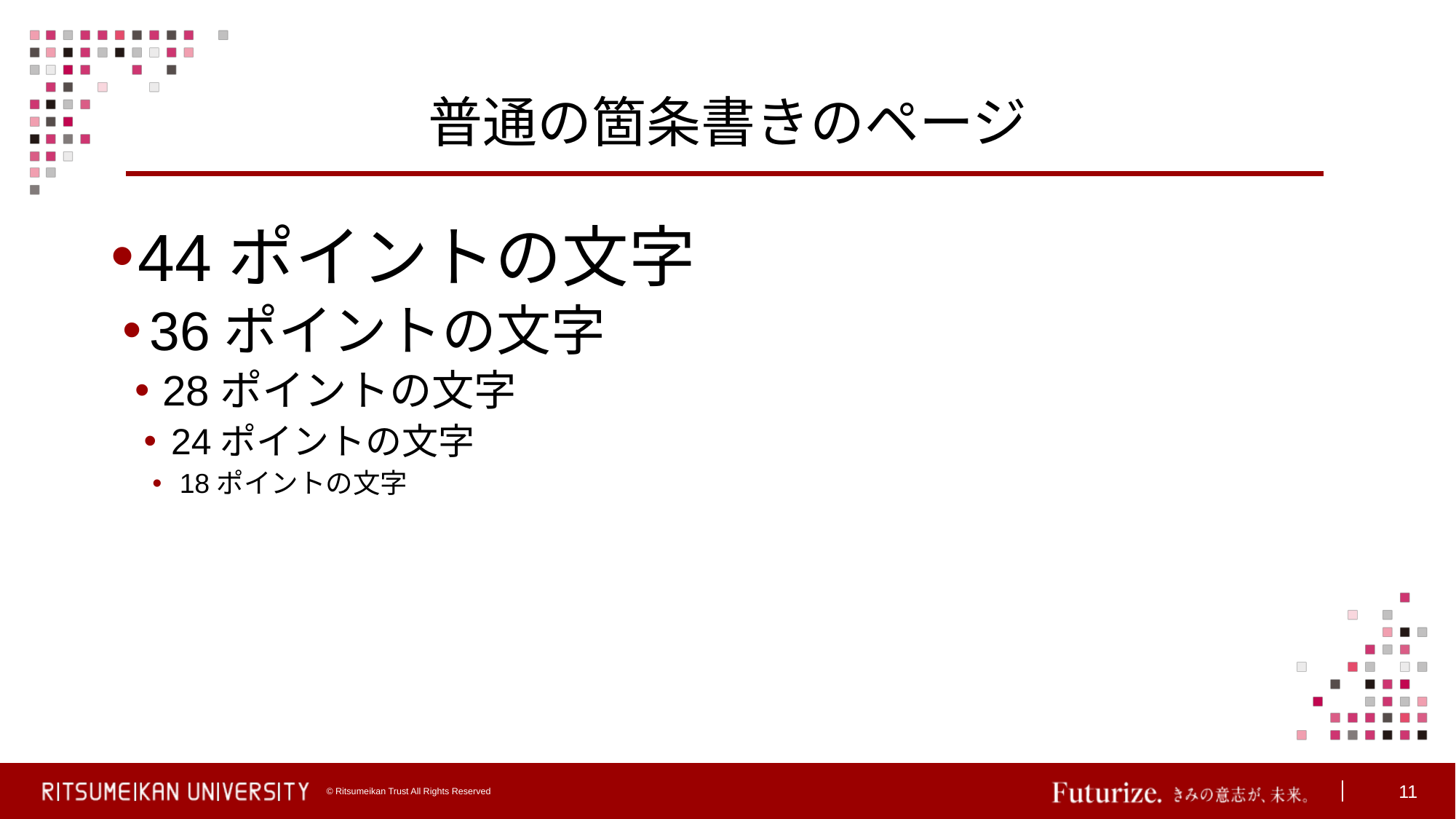

# 普通の箇条書きのページ
44ポイントの文字
36ポイントの文字
28ポイントの文字
24ポイントの文字
18ポイントの文字